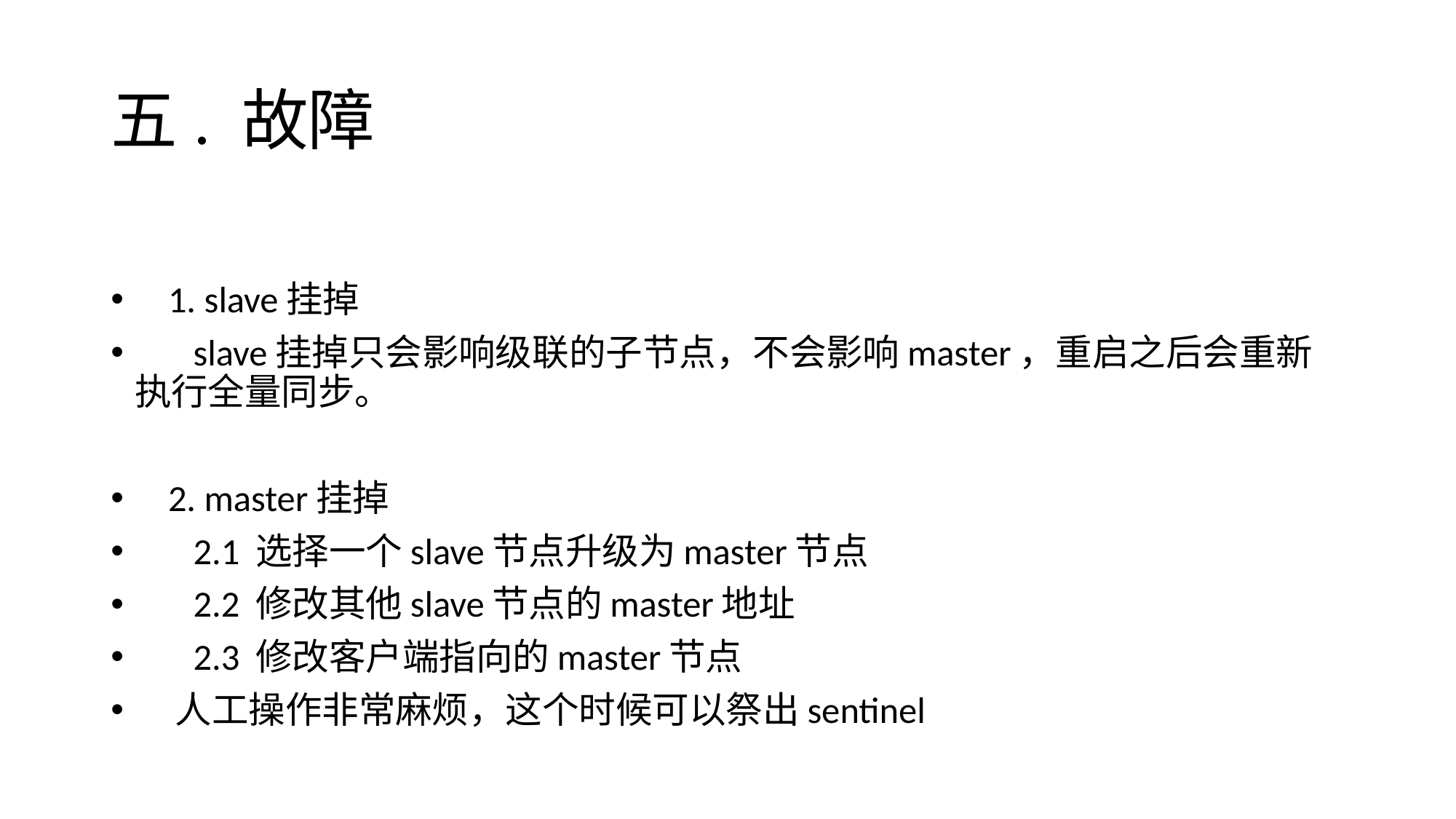

# 五. 故障

    1. slave挂掉
       slave挂掉只会影响级联的子节点，不会影响master，重启之后会重新执行全量同步。

    2. master挂掉
       2.1 选择一个slave节点升级为master节点
       2.2 修改其他slave节点的master地址
       2.3 修改客户端指向的master节点
    人工操作非常麻烦，这个时候可以祭出sentinel